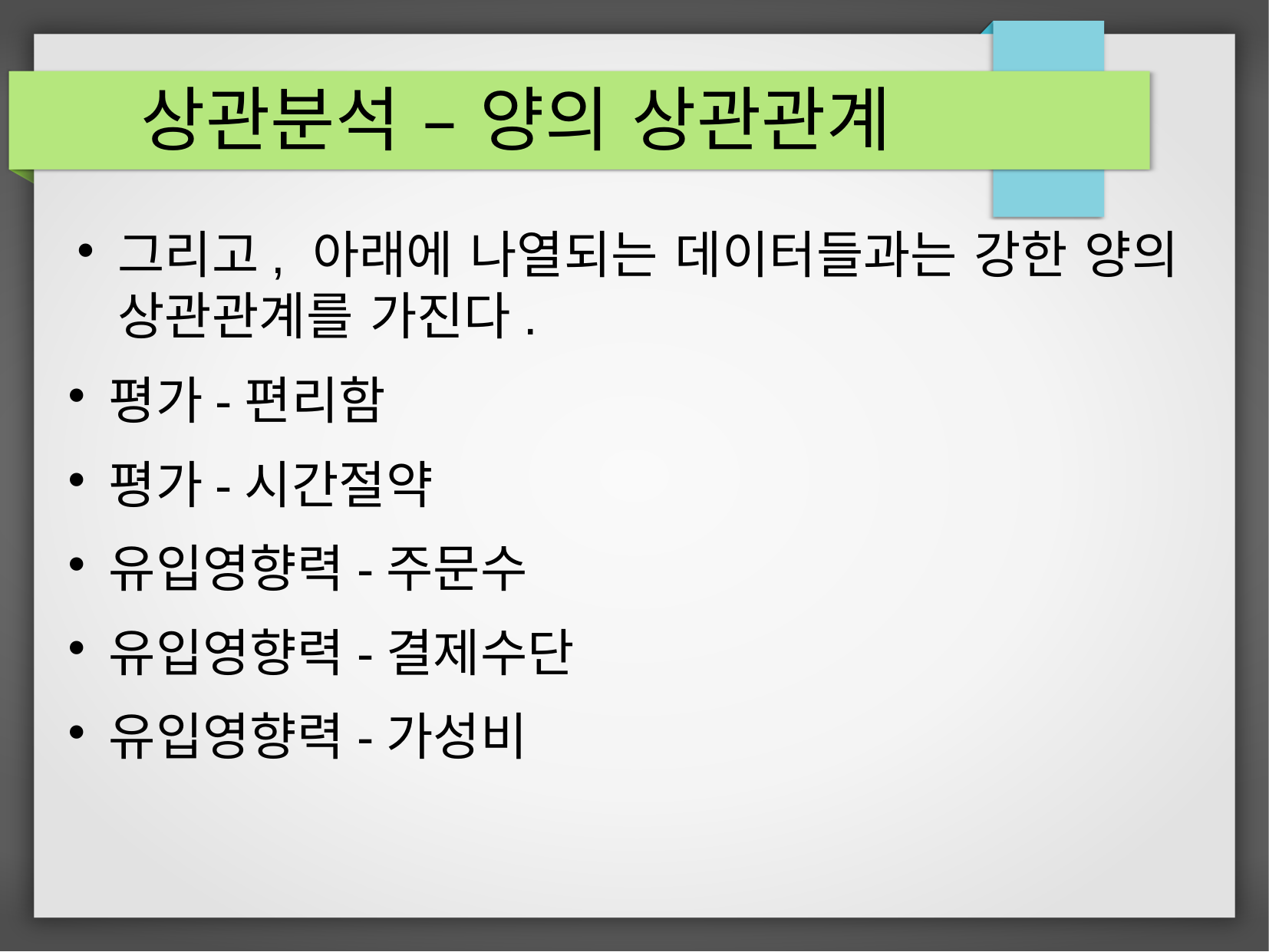

상관분석 – 양의 상관관계
그리고, 아래에 나열되는 데이터들과는 강한 양의 상관관계를 가진다.
평가-편리함
평가-시간절약
유입영향력-주문수
유입영향력-결제수단
유입영향력-가성비